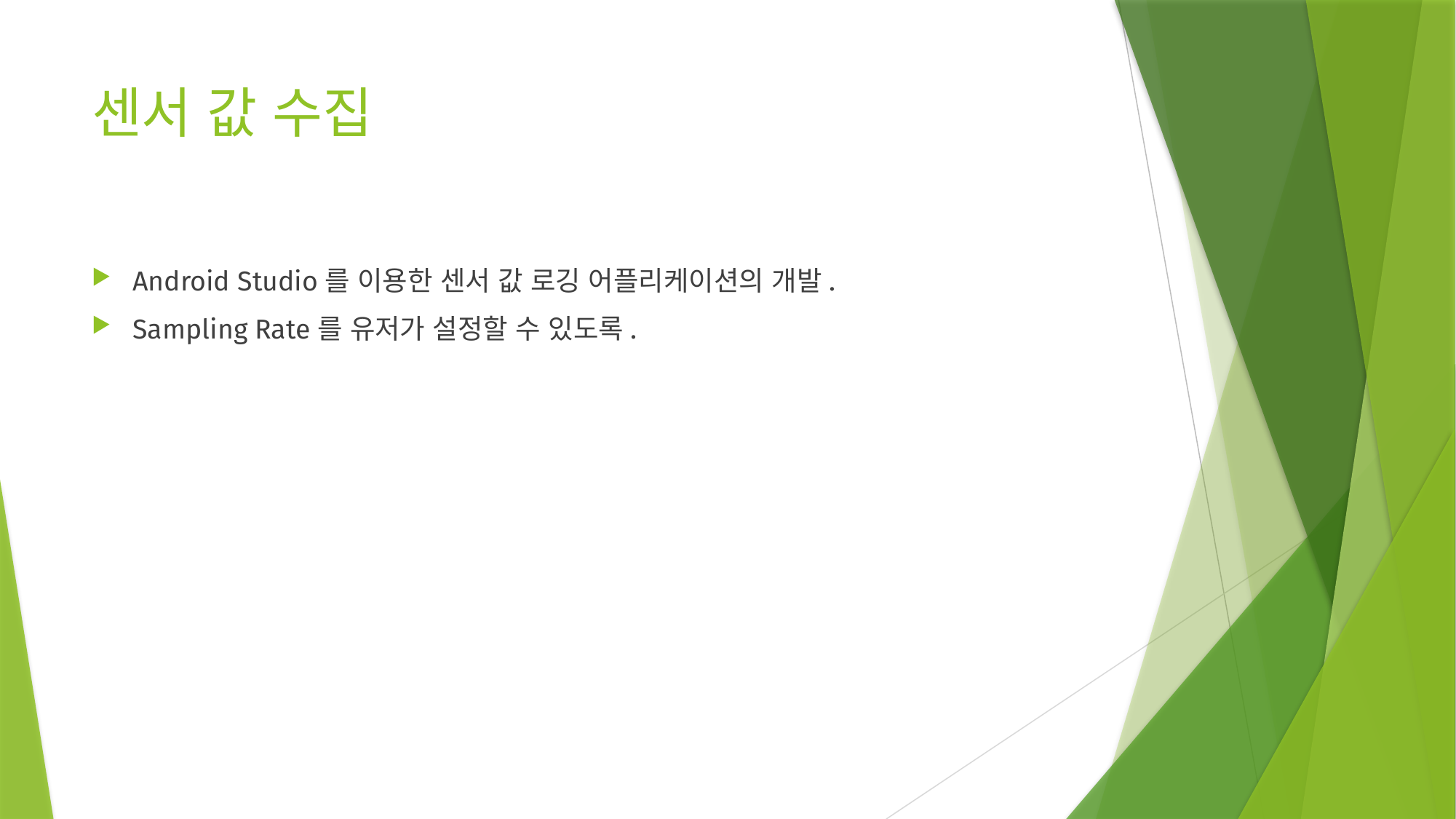

# 센서 값 수집
Android Studio를 이용한 센서 값 로깅 어플리케이션의 개발.
Sampling Rate를 유저가 설정할 수 있도록.